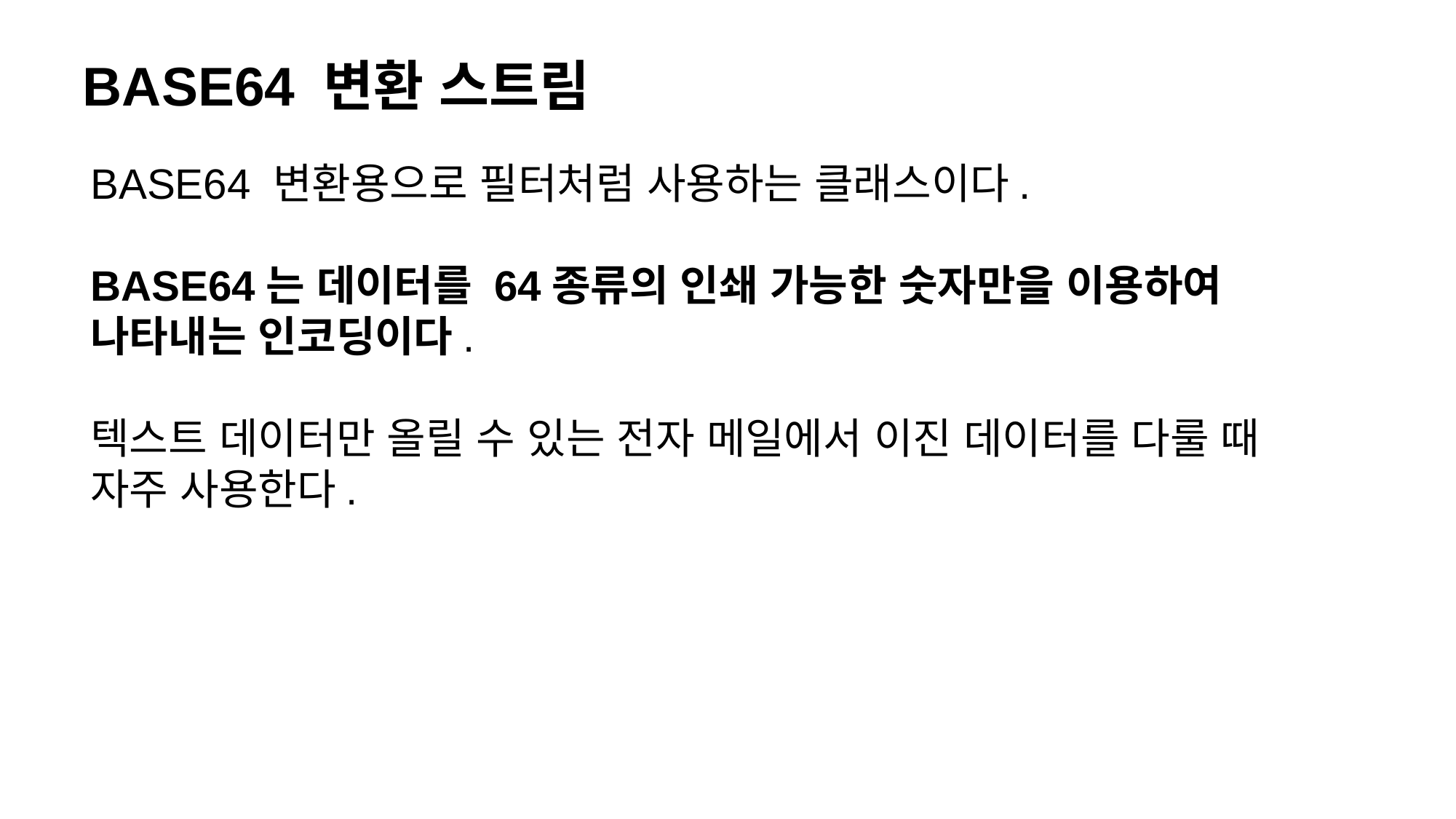

BASE64 변환 스트림
BASE64 변환용으로 필터처럼 사용하는 클래스이다.

BASE64는 데이터를 64종류의 인쇄 가능한 숫자만을 이용하여 나타내는 인코딩이다.

텍스트 데이터만 올릴 수 있는 전자 메일에서 이진 데이터를 다룰 때 자주 사용한다.